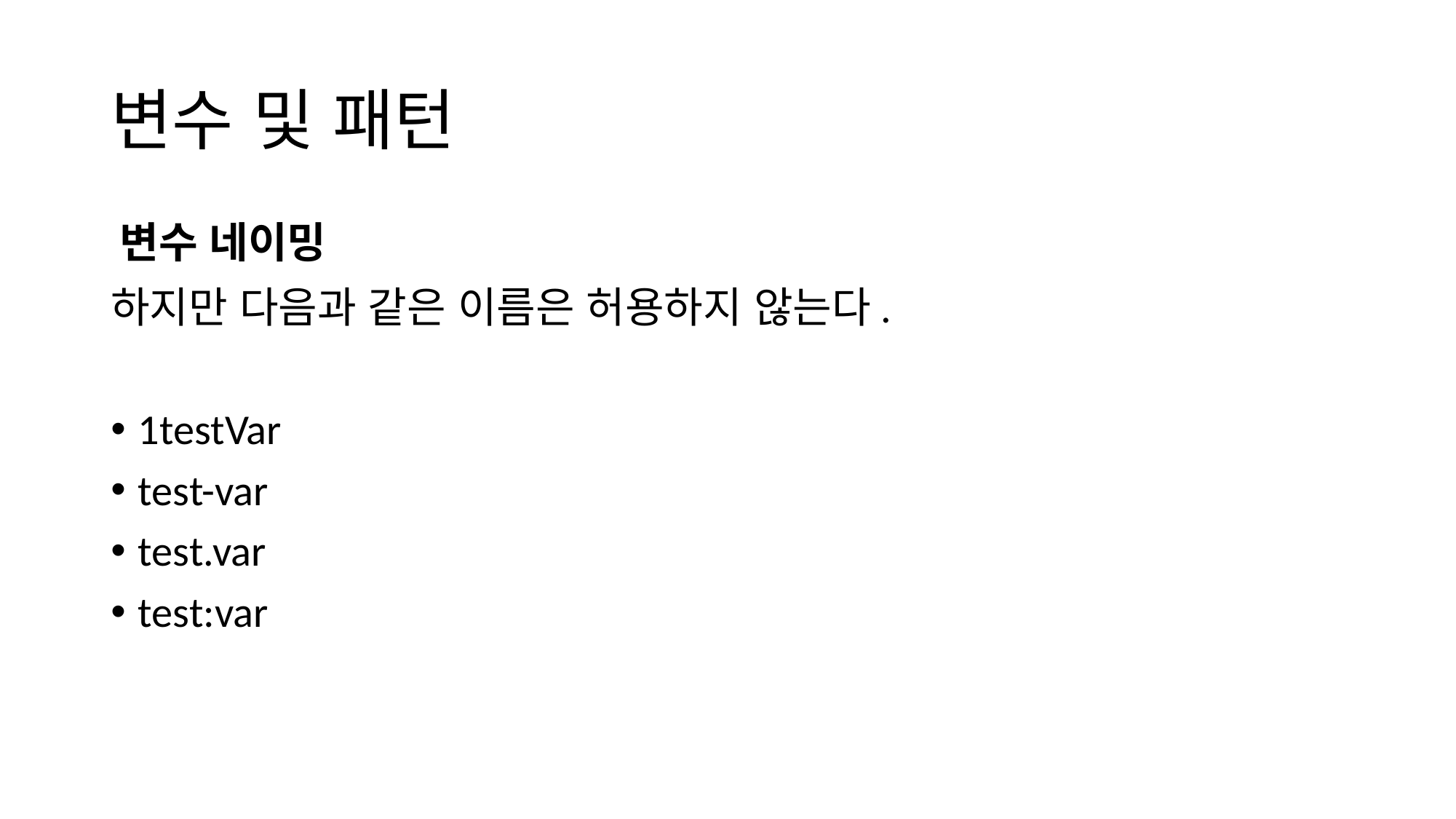

# 변수 및 패턴
변수 네이밍
하지만 다음과 같은 이름은 허용하지 않는다.

1testVar
test-var
test.var
test:var